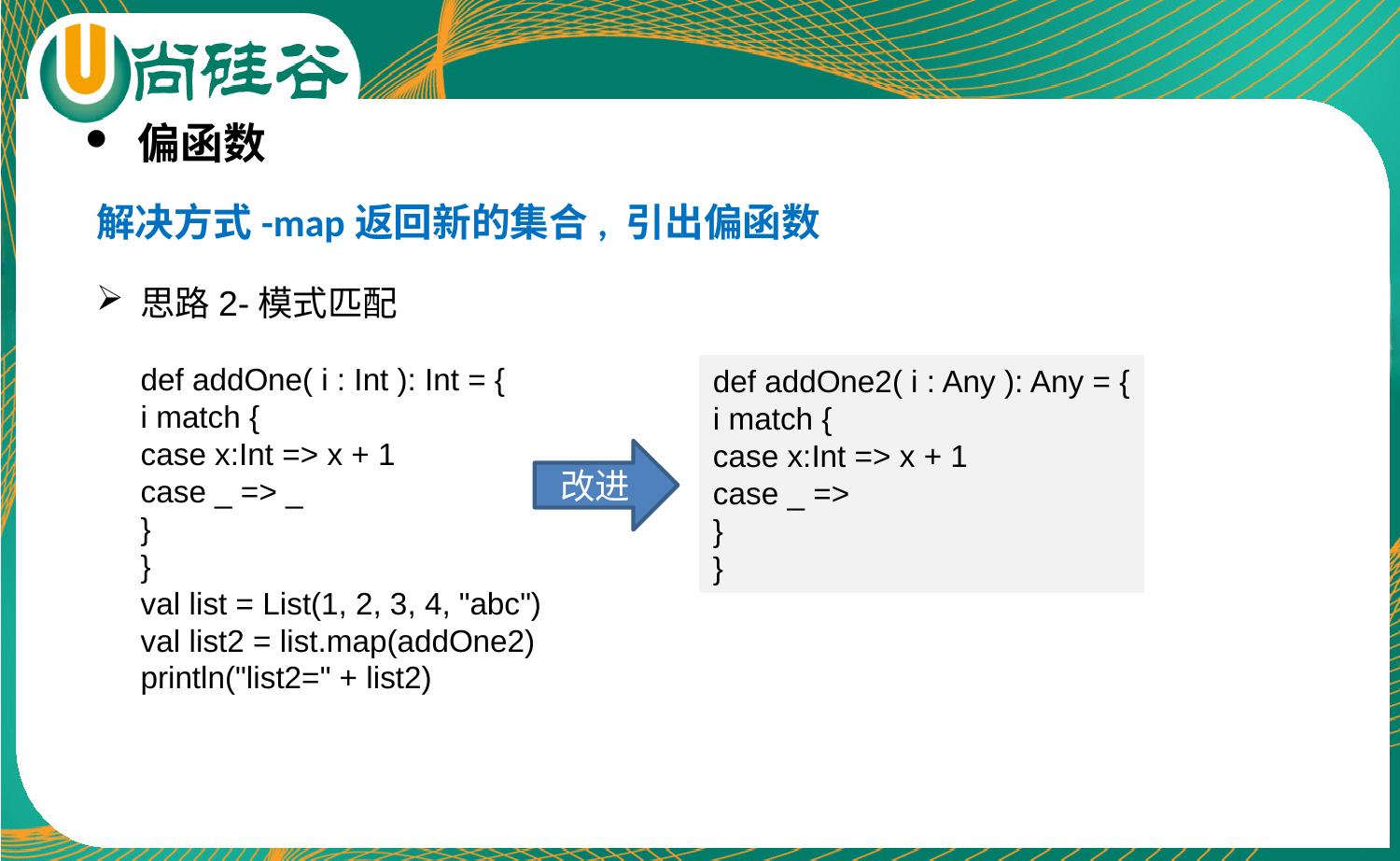

偏函数

解决方式-map返回新的集合, 引出偏函数

思路2-模式匹配

def addOne( i : Int ): Int = {
i match {
case x:Int => x + 1
case _ => _
}
}
val list = List(1, 2, 3, 4, "abc")
val list2 = list.map(addOne2)
println("list2=" + list2)
def addOne2( i : Any ): Any = {
i match {
case x:Int => x + 1
case _ =>
}
}
改进